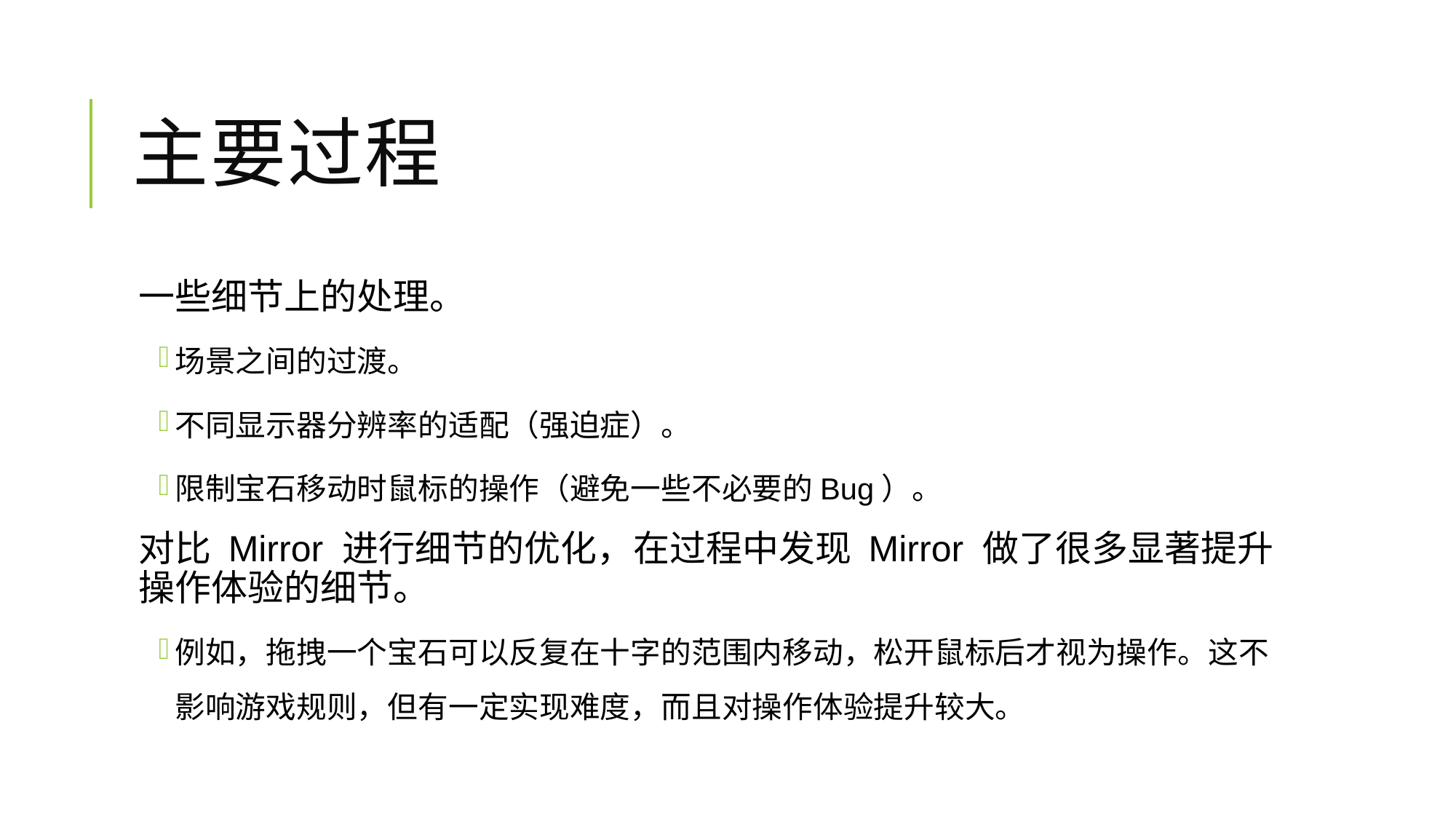

# 主要过程
一些细节上的处理。
场景之间的过渡。
不同显示器分辨率的适配（强迫症）。
限制宝石移动时鼠标的操作（避免一些不必要的Bug）。
对比 Mirror 进行细节的优化，在过程中发现 Mirror 做了很多显著提升操作体验的细节。
例如，拖拽一个宝石可以反复在十字的范围内移动，松开鼠标后才视为操作。这不影响游戏规则，但有一定实现难度，而且对操作体验提升较大。